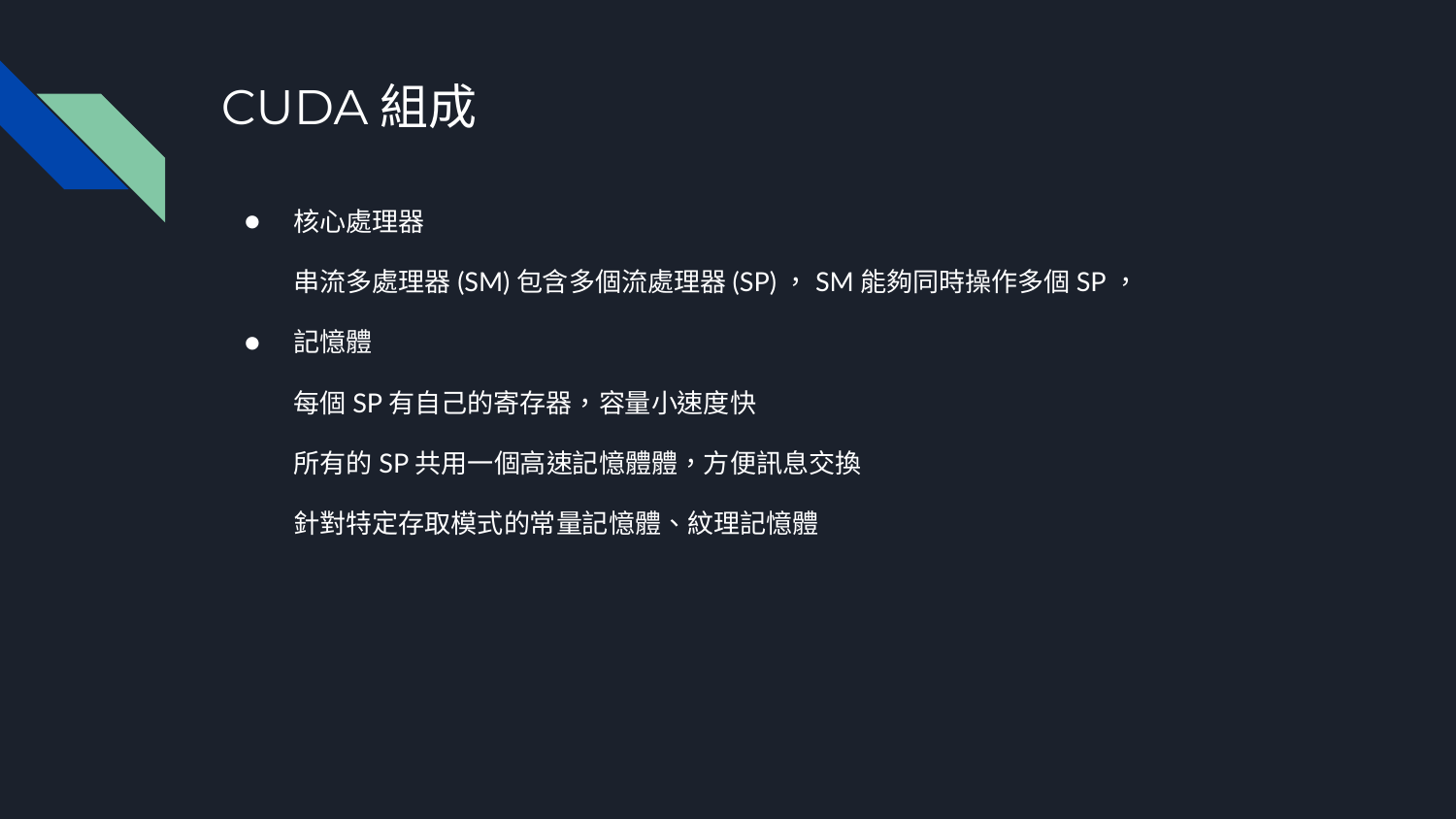

# CUDA組成
核心處理器
串流多處理器(SM)包含多個流處理器(SP)，SM能夠同時操作多個SP，
記憶體
每個SP有自己的寄存器，容量小速度快
所有的SP共用一個高速記憶體體，方便訊息交換
針對特定存取模式的常量記憶體、紋理記憶體